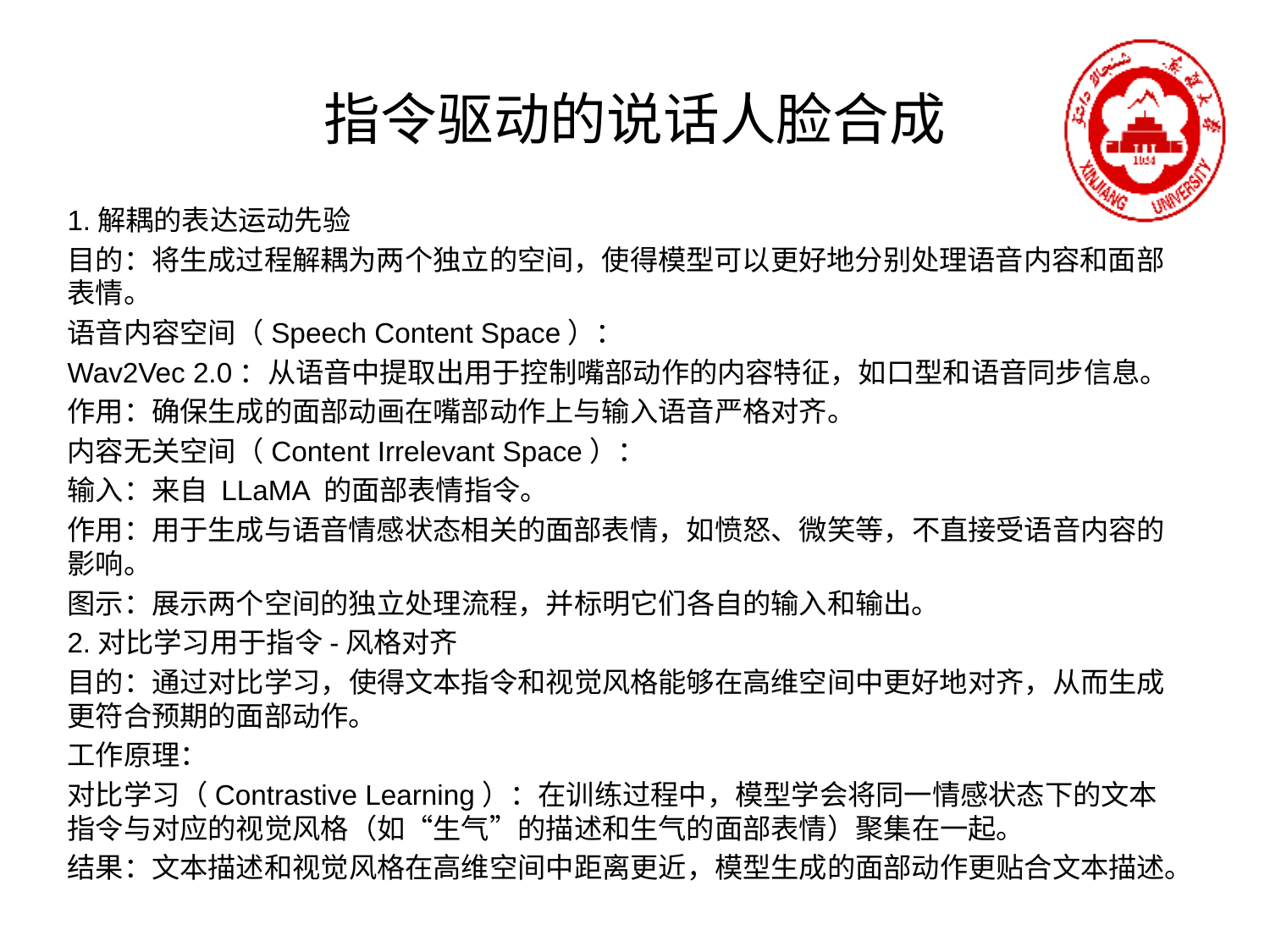

# 指令驱动的说话人脸合成
1.解耦的表达运动先验
目的：将生成过程解耦为两个独立的空间，使得模型可以更好地分别处理语音内容和面部表情。
语音内容空间（Speech Content Space）：
Wav2Vec 2.0：从语音中提取出用于控制嘴部动作的内容特征，如口型和语音同步信息。
作用：确保生成的面部动画在嘴部动作上与输入语音严格对齐。
内容无关空间（Content Irrelevant Space）：
输入：来自 LLaMA 的面部表情指令。
作用：用于生成与语音情感状态相关的面部表情，如愤怒、微笑等，不直接受语音内容的影响。
图示：展示两个空间的独立处理流程，并标明它们各自的输入和输出。
2.对比学习用于指令-风格对齐
目的：通过对比学习，使得文本指令和视觉风格能够在高维空间中更好地对齐，从而生成更符合预期的面部动作。
工作原理：
对比学习（Contrastive Learning）：在训练过程中，模型学会将同一情感状态下的文本指令与对应的视觉风格（如“生气”的描述和生气的面部表情）聚集在一起。
结果：文本描述和视觉风格在高维空间中距离更近，模型生成的面部动作更贴合文本描述。